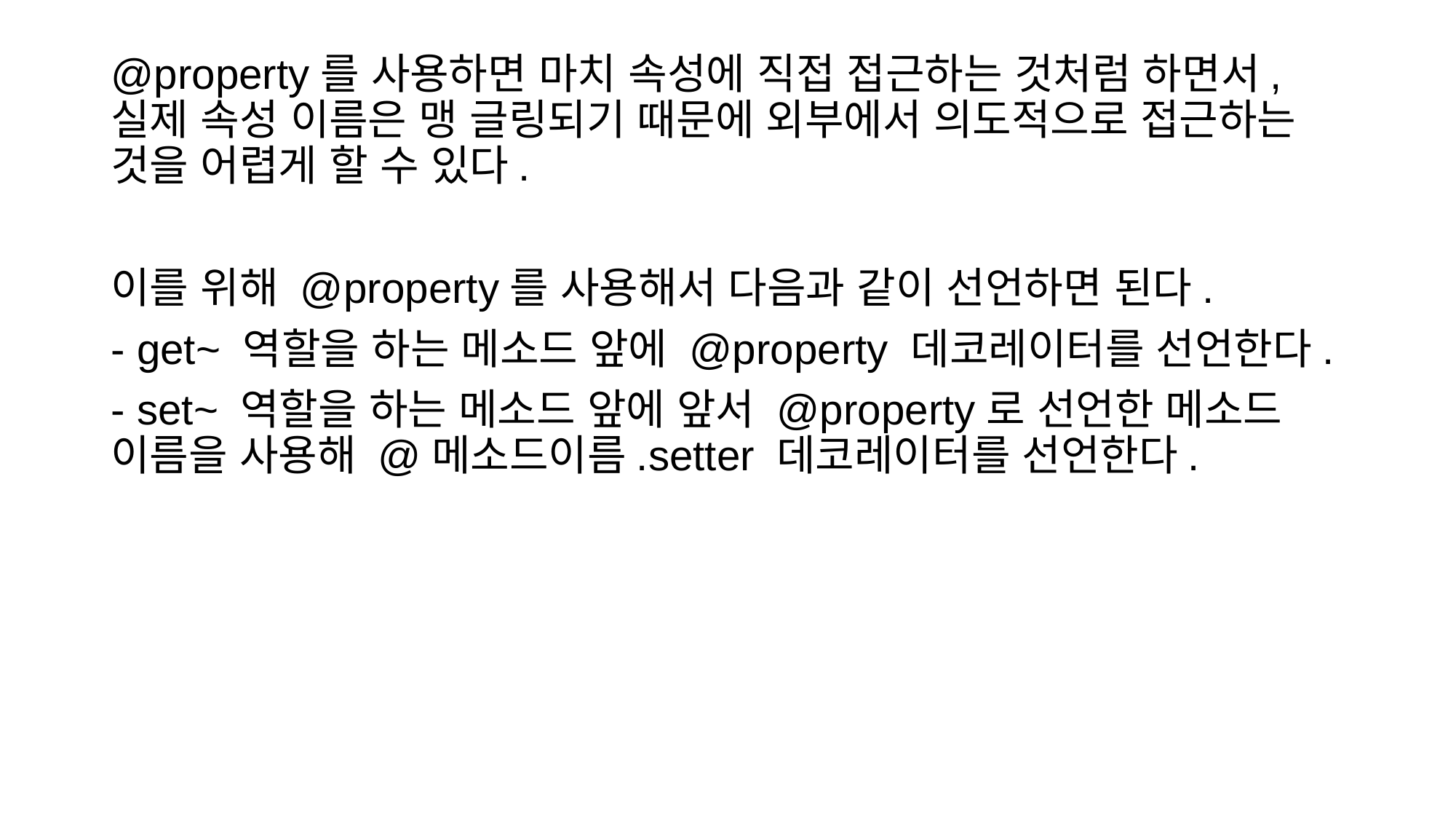

@property를 사용하면 마치 속성에 직접 접근하는 것처럼 하면서, 실제 속성 이름은 맹 글링되기 때문에 외부에서 의도적으로 접근하는 것을 어렵게 할 수 있다.

이를 위해 @property를 사용해서 다음과 같이 선언하면 된다.
- get~ 역할을 하는 메소드 앞에 @property 데코레이터를 선언한다.
- set~ 역할을 하는 메소드 앞에 앞서 @property로 선언한 메소드 이름을 사용해 @메소드이름.setter 데코레이터를 선언한다.